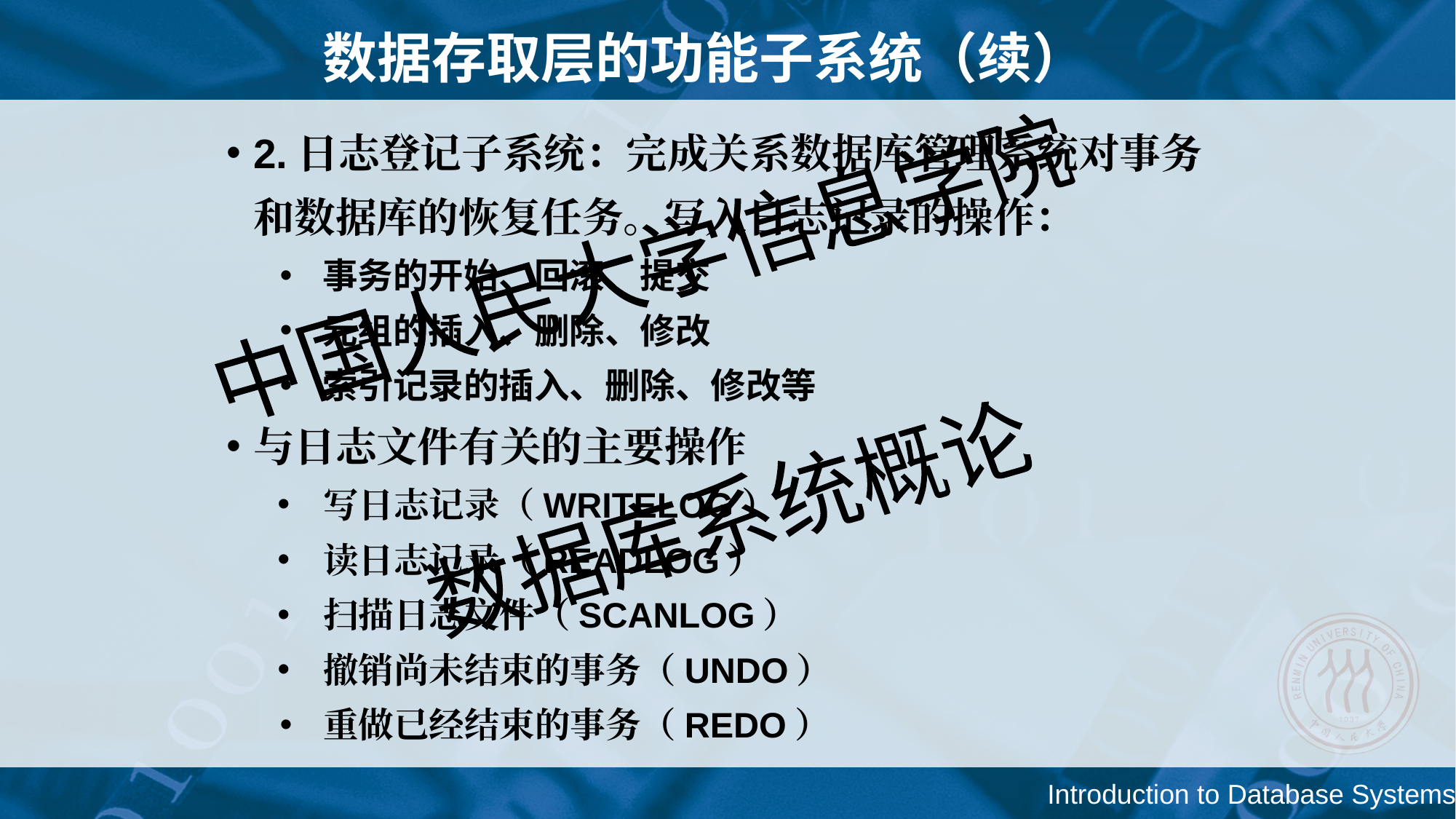

数据存取层的功能子系统（续）
2.日志登记子系统：完成关系数据库管理系统对事务和数据库的恢复任务。写入日志记录的操作：
 事务的开始、回滚、提交
 元组的插入、删除、修改
 索引记录的插入、删除、修改等
与日志文件有关的主要操作
 写日志记录（WRITELOG）
 读日志记录（READLOG）
 扫描日志文件（SCANLOG）
 撤销尚未结束的事务（UNDO）
 重做已经结束的事务（REDO）